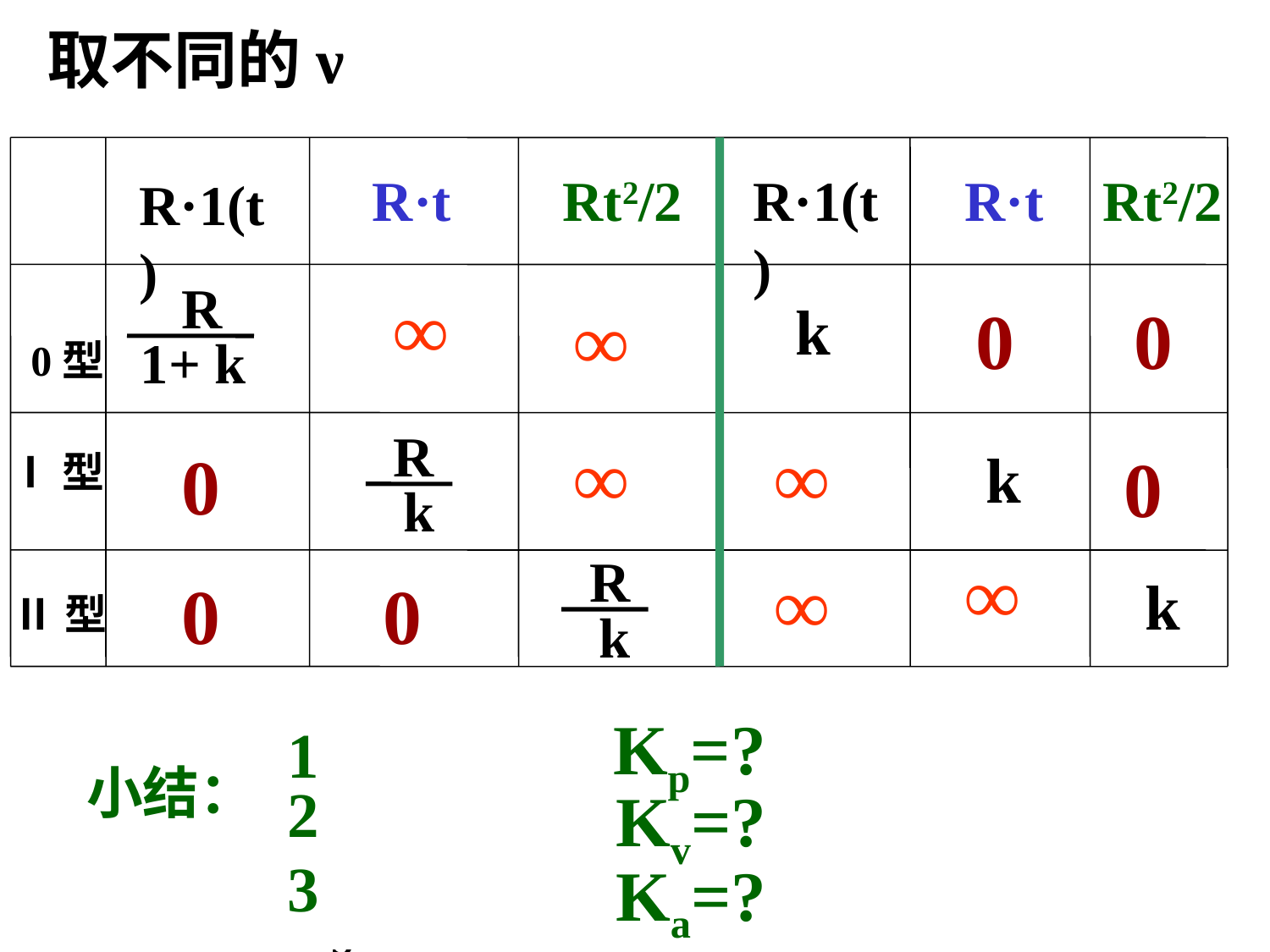

# 取不同的ν

R·t
Rt2/2
R·1(t)
R·t
Rt2/2
R·1(t)
R
1+ k

∞
∞
k
0
0
0型

R
    k

∞
∞
0

k
0
Ⅰ型

R
    k

∞
∞
0
0
k
Ⅱ型
r(t)=Rt2/2
R
ess=
k

lim
s·

sν

s
→0

r(t)=R·1(t)
Kp=?
1
小结：
R
ess=
k

lim
s2·
sν

s
→0
2
Kv=?
R
ess=

k
sν

lim
s
→0
1+

3
Ka=?
r(t)=R·t